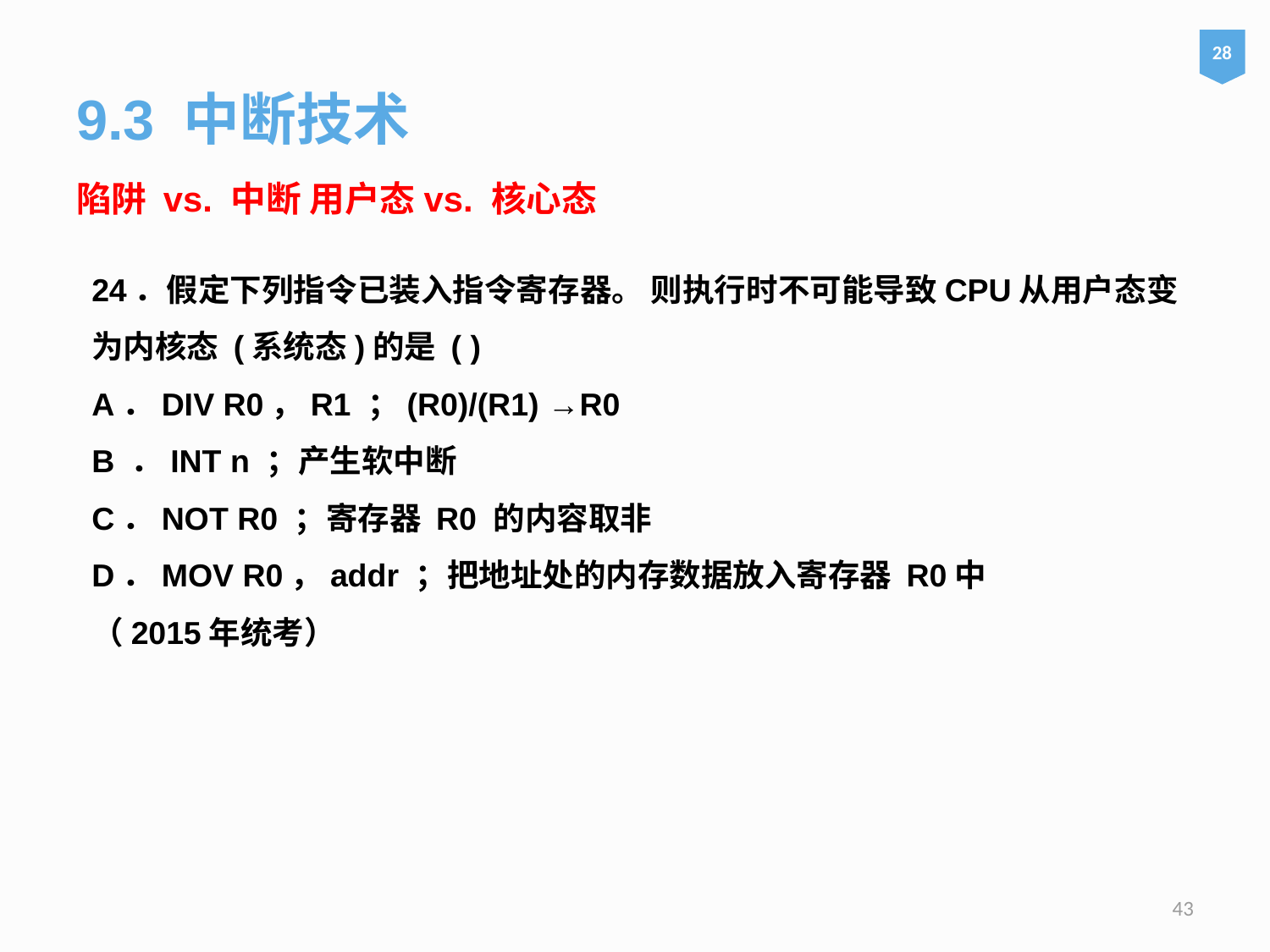

28
9.3 中断技术
陷阱 vs. 中断 用户态vs. 核心态
24．假定下列指令已装入指令寄存器。 则执行时不可能导致CPU从用户态变为内核态 (系统态)的是 ( )
A．DIV R0，R1 ；(R0)/(R1) →R0
B ．INT n ；产生软中断
C．NOT R0 ；寄存器 R0 的内容取非
D．MOV R0，addr ；把地址处的内存数据放入寄存器 R0中
（2015年统考）
43